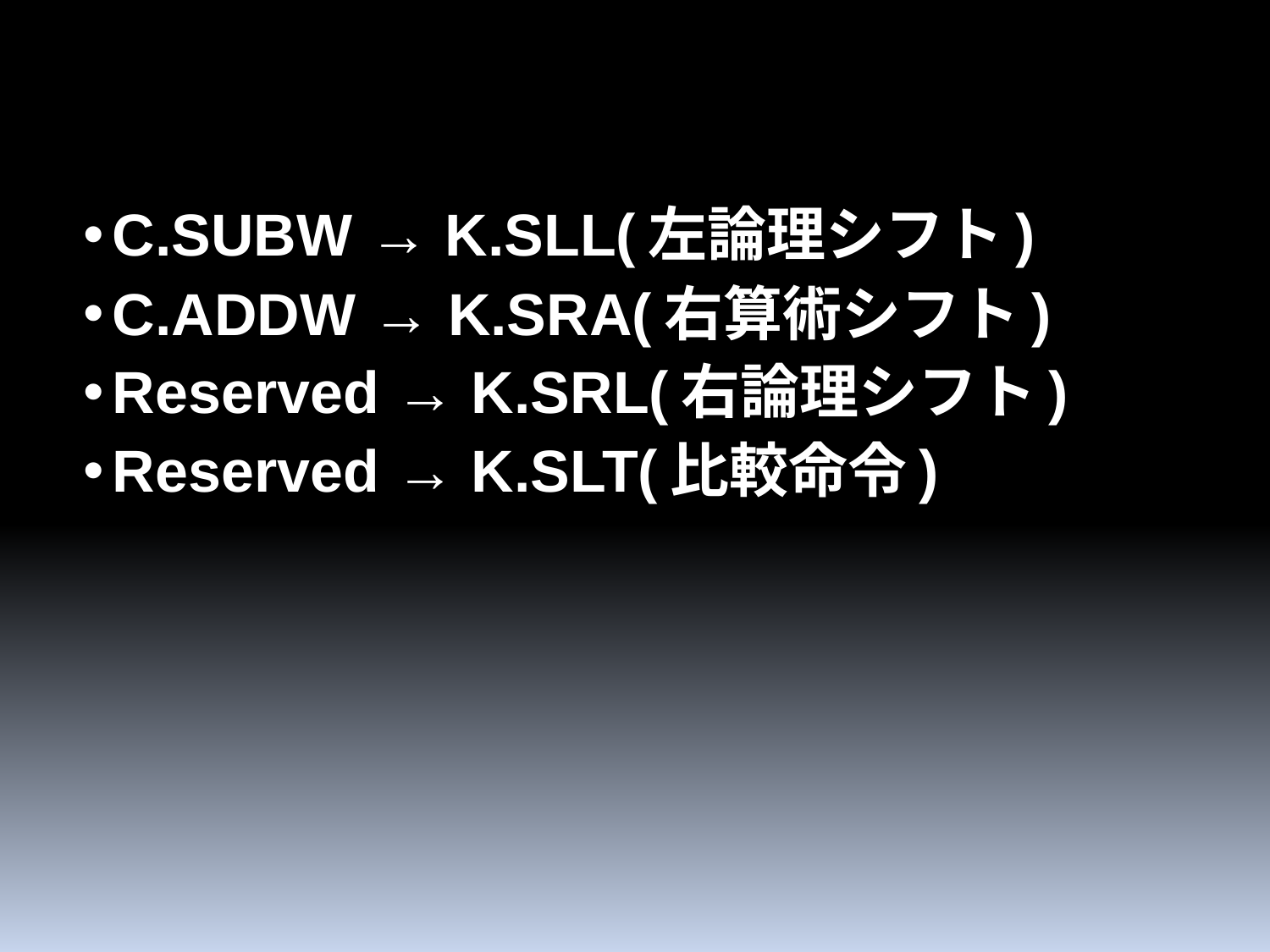

C.SUBW → K.SLL(左論理シフト)
C.ADDW → K.SRA(右算術シフト)
Reserved → K.SRL(右論理シフト)
Reserved → K.SLT(比較命令)